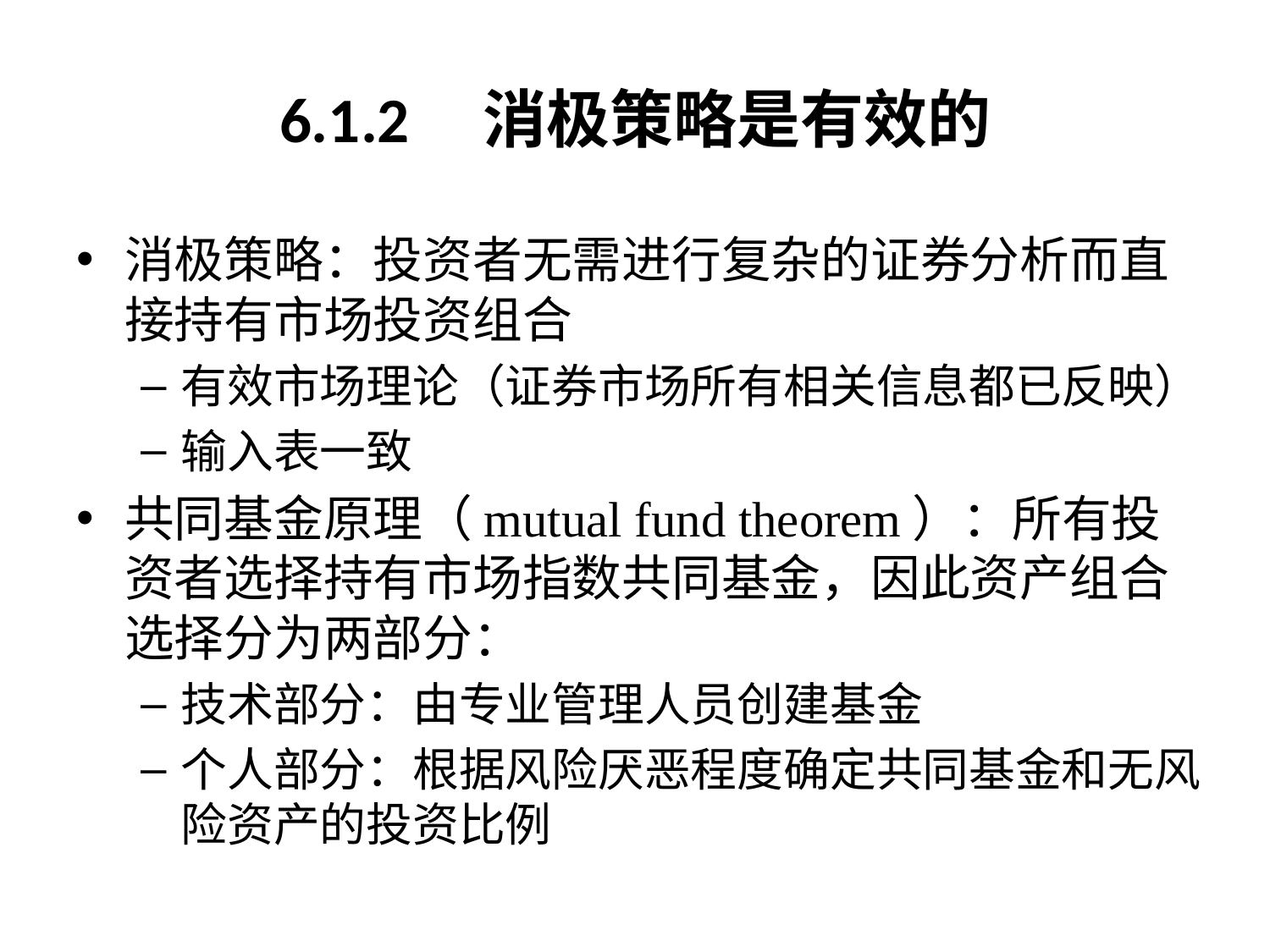

# 6.1.2    消极策略是有效的
消极策略：投资者无需进行复杂的证券分析而直接持有市场投资组合
有效市场理论（证券市场所有相关信息都已反映）
输入表一致
共同基金原理（mutual fund theorem）：所有投资者选择持有市场指数共同基金，因此资产组合选择分为两部分：
技术部分：由专业管理人员创建基金
个人部分：根据风险厌恶程度确定共同基金和无风险资产的投资比例